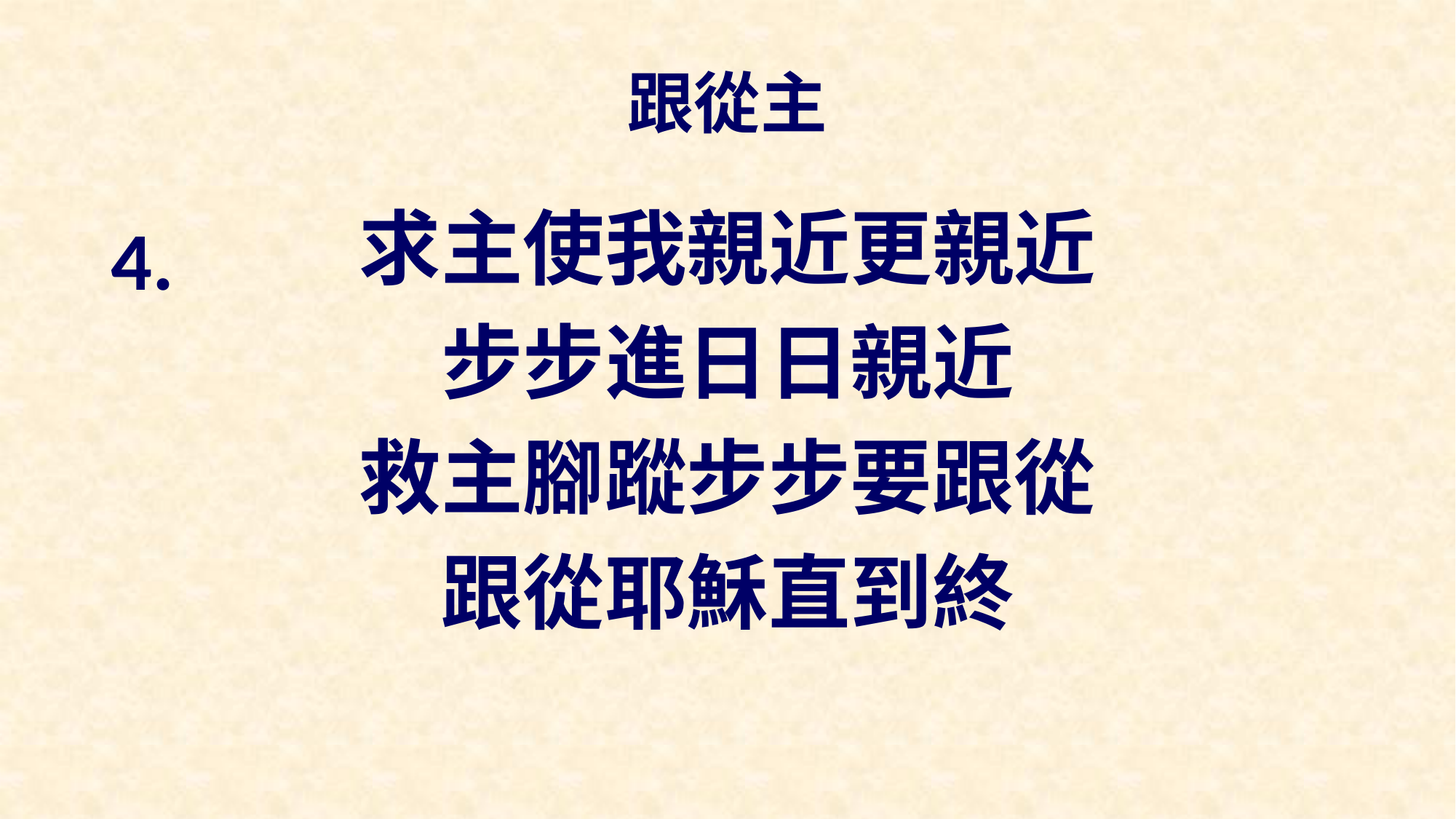

# 跟從主
求主使我親近更親近
步步進日日親近
救主腳蹤步步要跟從
跟從耶穌直到終
4.